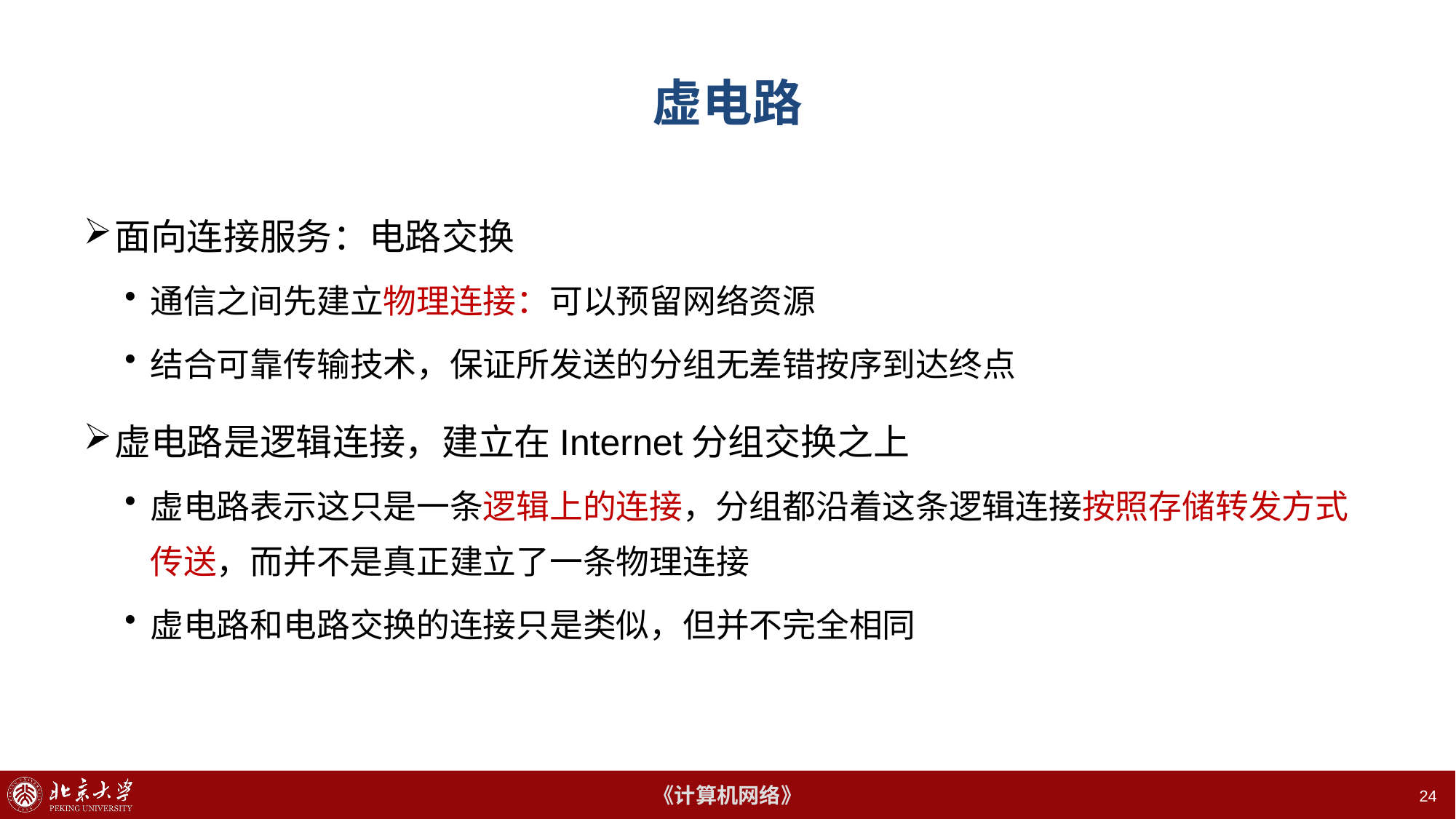

# 虚电路
面向连接服务：电路交换
通信之间先建立物理连接：可以预留网络资源
结合可靠传输技术，保证所发送的分组无差错按序到达终点
虚电路是逻辑连接，建立在Internet分组交换之上
虚电路表示这只是一条逻辑上的连接，分组都沿着这条逻辑连接按照存储转发方式传送，而并不是真正建立了一条物理连接
虚电路和电路交换的连接只是类似，但并不完全相同

24